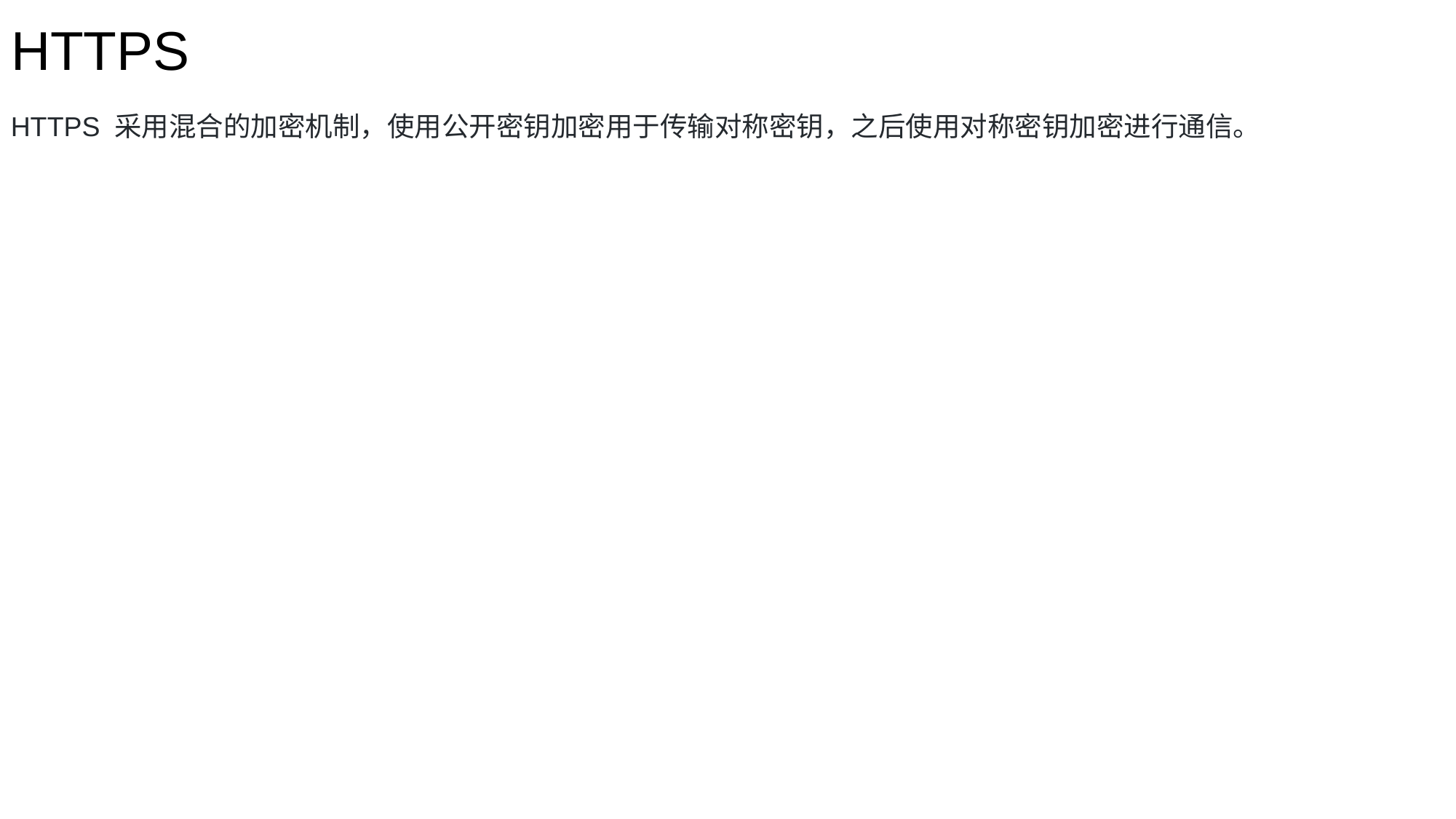

# HTTPS
HTTPS 采用混合的加密机制，使用公开密钥加密用于传输对称密钥，之后使用对称密钥加密进行通信。